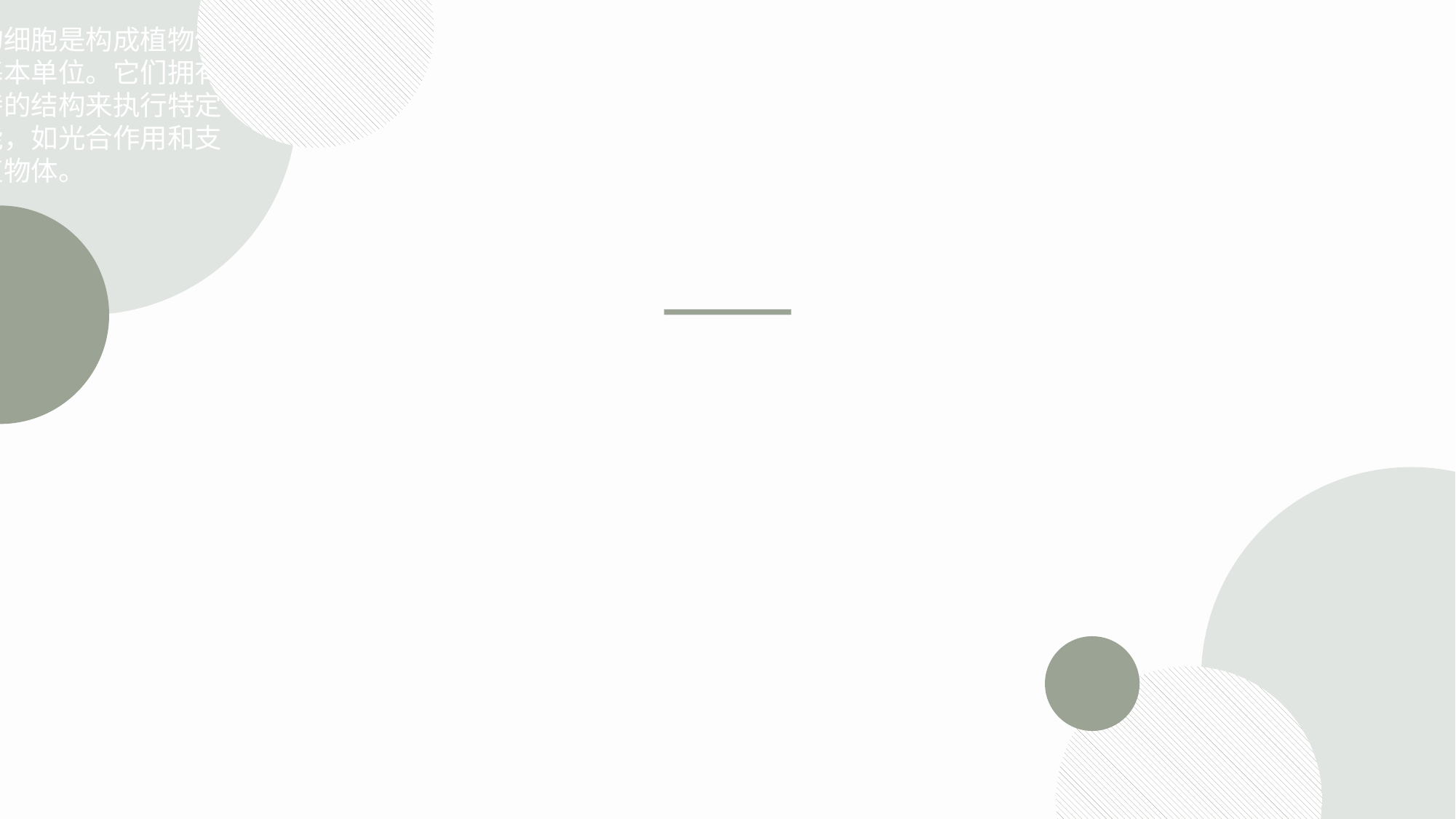

植物细胞是构成植物体的基本单位。它们拥有独特的结构来执行特定功能，如光合作用和支持植物体。